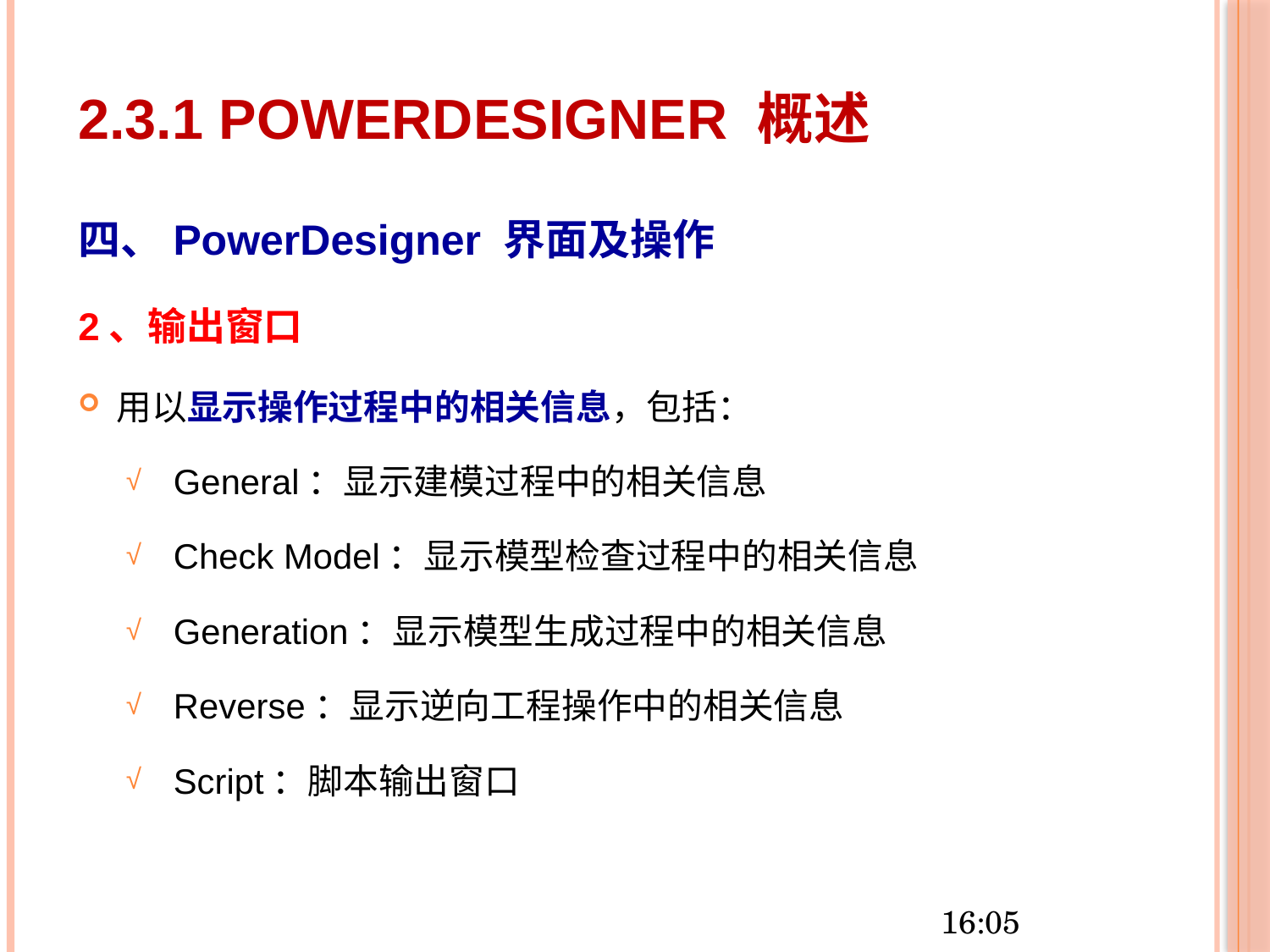

# 2.3.1 PowerDesigner 概述
四、PowerDesigner 界面及操作
2、输出窗口
用以显示操作过程中的相关信息，包括：
General：显示建模过程中的相关信息
Check Model：显示模型检查过程中的相关信息
Generation：显示模型生成过程中的相关信息
Reverse：显示逆向工程操作中的相关信息
Script：脚本输出窗口
16:05